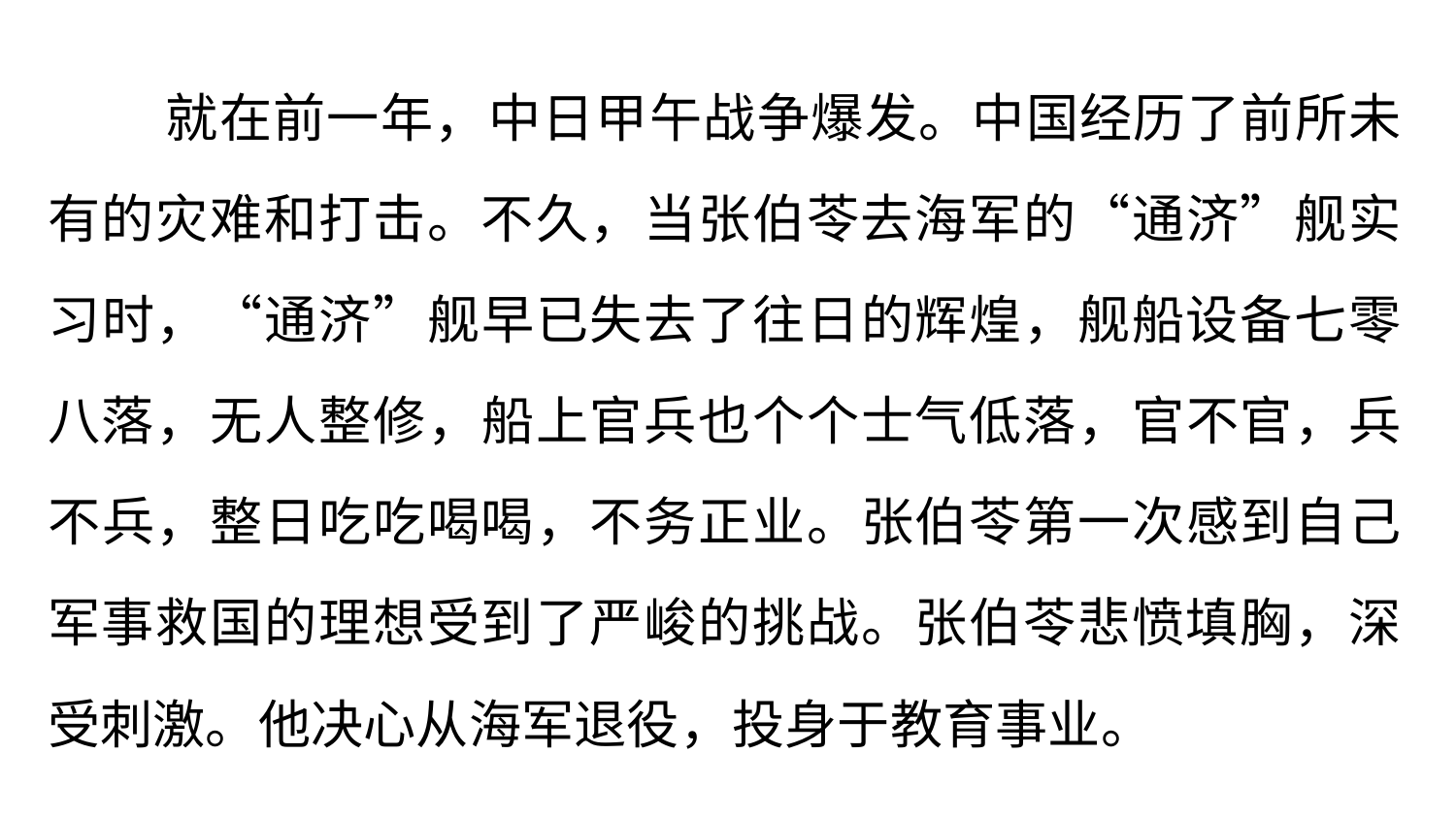

就在前一年，中日甲午战争爆发。中国经历了前所未有的灾难和打击。不久，当张伯苓去海军的“通济”舰实习时，“通济”舰早已失去了往日的辉煌，舰船设备七零八落，无人整修，船上官兵也个个士气低落，官不官，兵不兵，整日吃吃喝喝，不务正业。张伯苓第一次感到自己军事救国的理想受到了严峻的挑战。张伯苓悲愤填胸，深受刺激。他决心从海军退役，投身于教育事业。